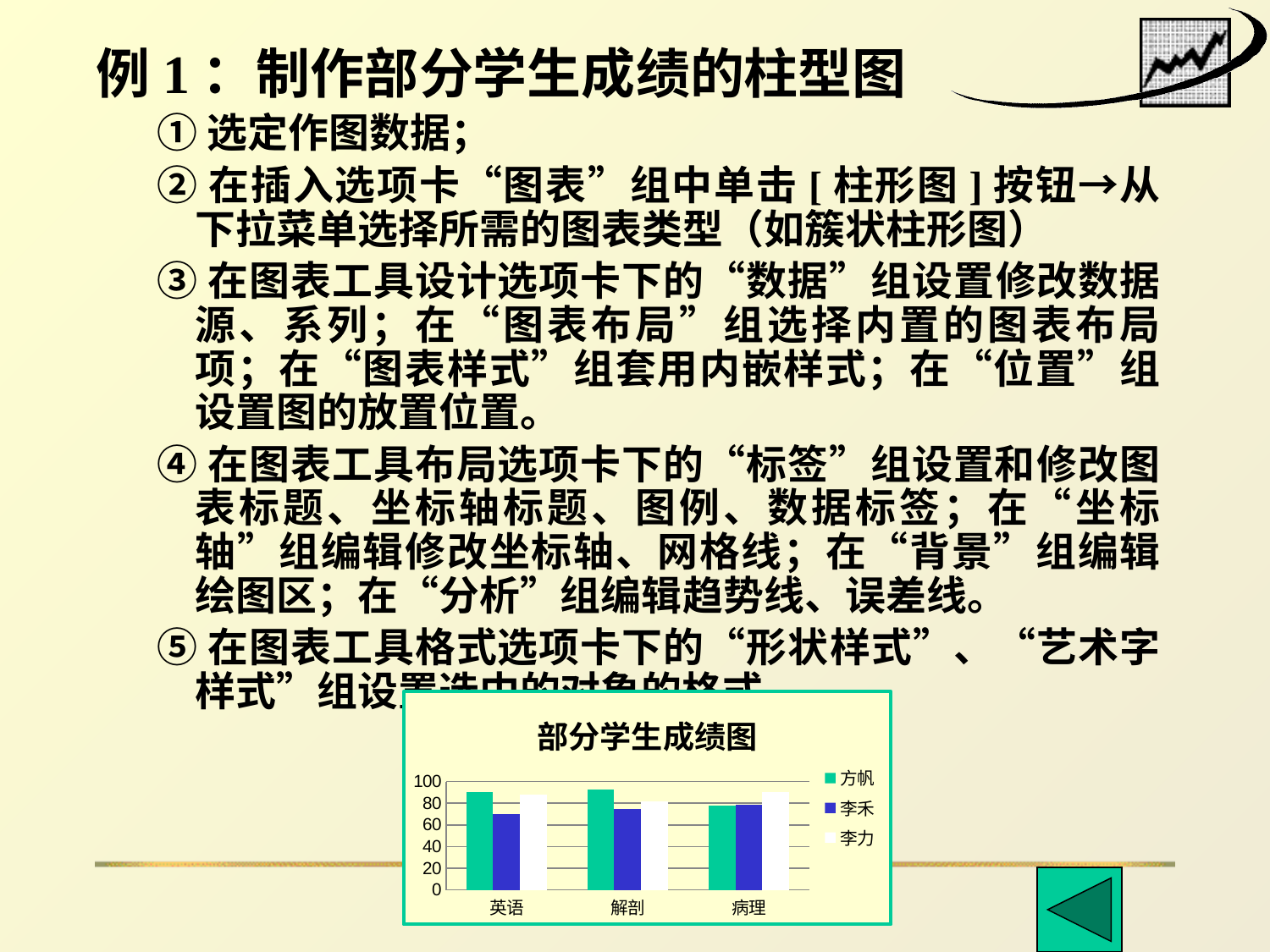

例1：制作部分学生成绩的柱型图
①选定作图数据；
②在插入选项卡“图表”组中单击[柱形图]按钮→从下拉菜单选择所需的图表类型（如簇状柱形图）
③在图表工具设计选项卡下的“数据”组设置修改数据源、系列；在“图表布局”组选择内置的图表布局项；在“图表样式”组套用内嵌样式；在“位置”组设置图的放置位置。
④在图表工具布局选项卡下的“标签”组设置和修改图表标题、坐标轴标题、图例、数据标签；在“坐标轴”组编辑修改坐标轴、网格线；在“背景”组编辑绘图区；在“分析”组编辑趋势线、误差线。
⑤在图表工具格式选项卡下的“形状样式”、“艺术字样式”组设置选中的对象的格式。

### Chart: 部分学生成绩图

| Category | 方帆 | 李禾 | 李力 |
|---|---|---|---|
| 英语 | 90.0 | 70.0 | 88.0 |
| 解剖 | 93.0 | 75.0 | 82.0 |
| 病理 | 78.0 | 79.0 | 90.0 |